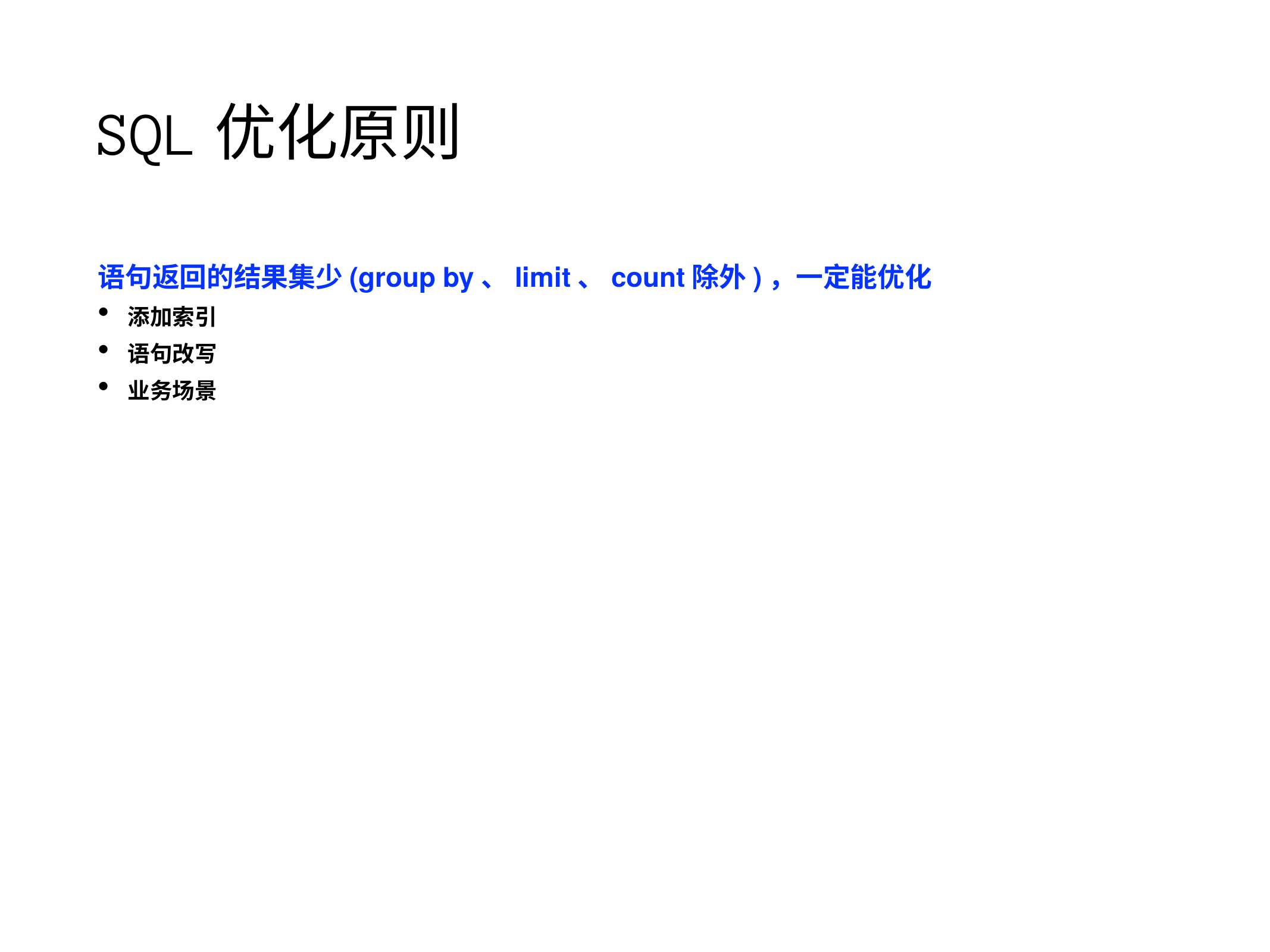

# SQL优化原则
语句返回的结果集少(group by、limit、count除外)，一定能优化
添加索引
语句改写
业务场景